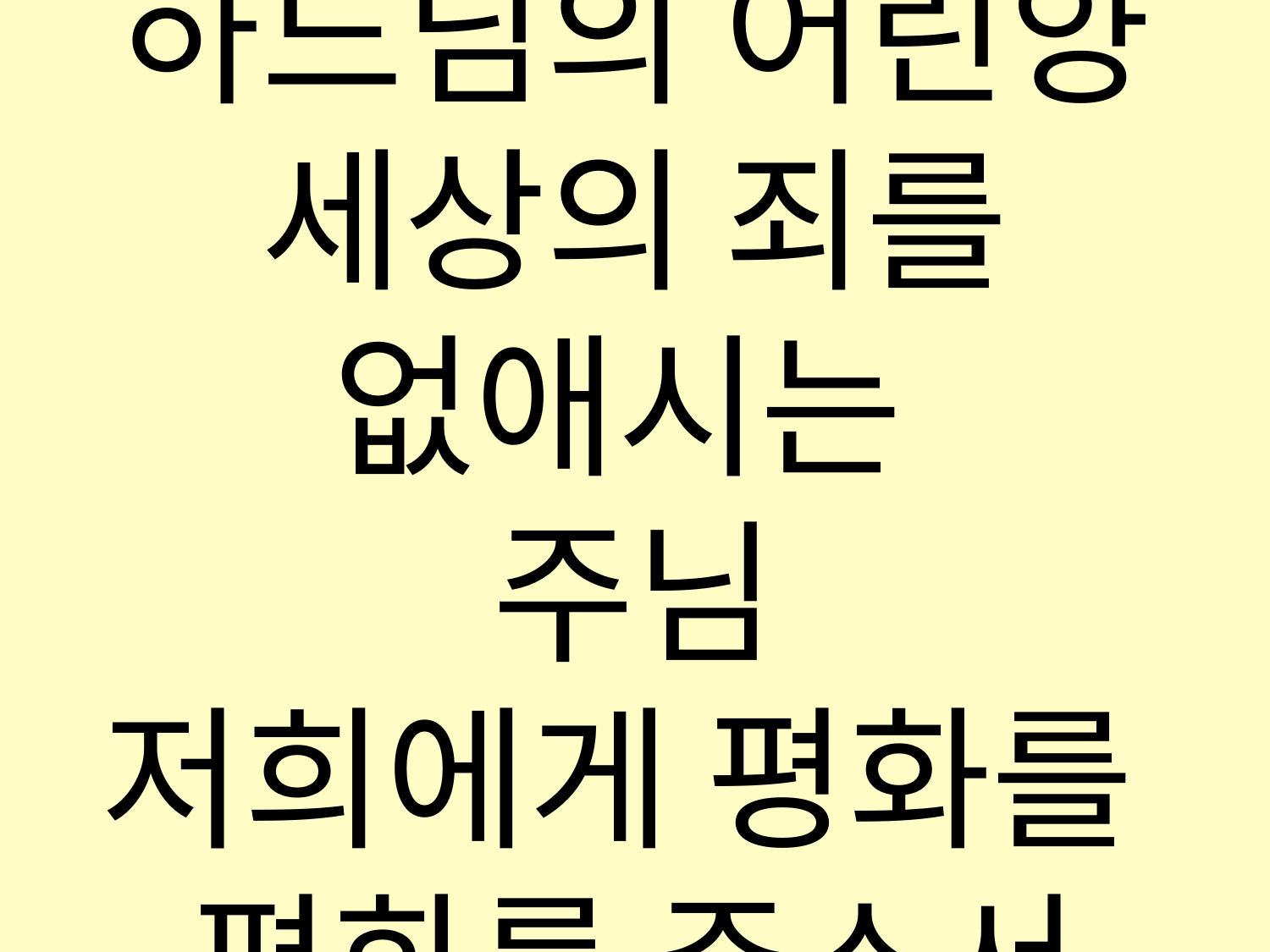

하느님의 어린양
세상의 죄를 없애시는
주님
저희에게 평화를
평화를 주소서